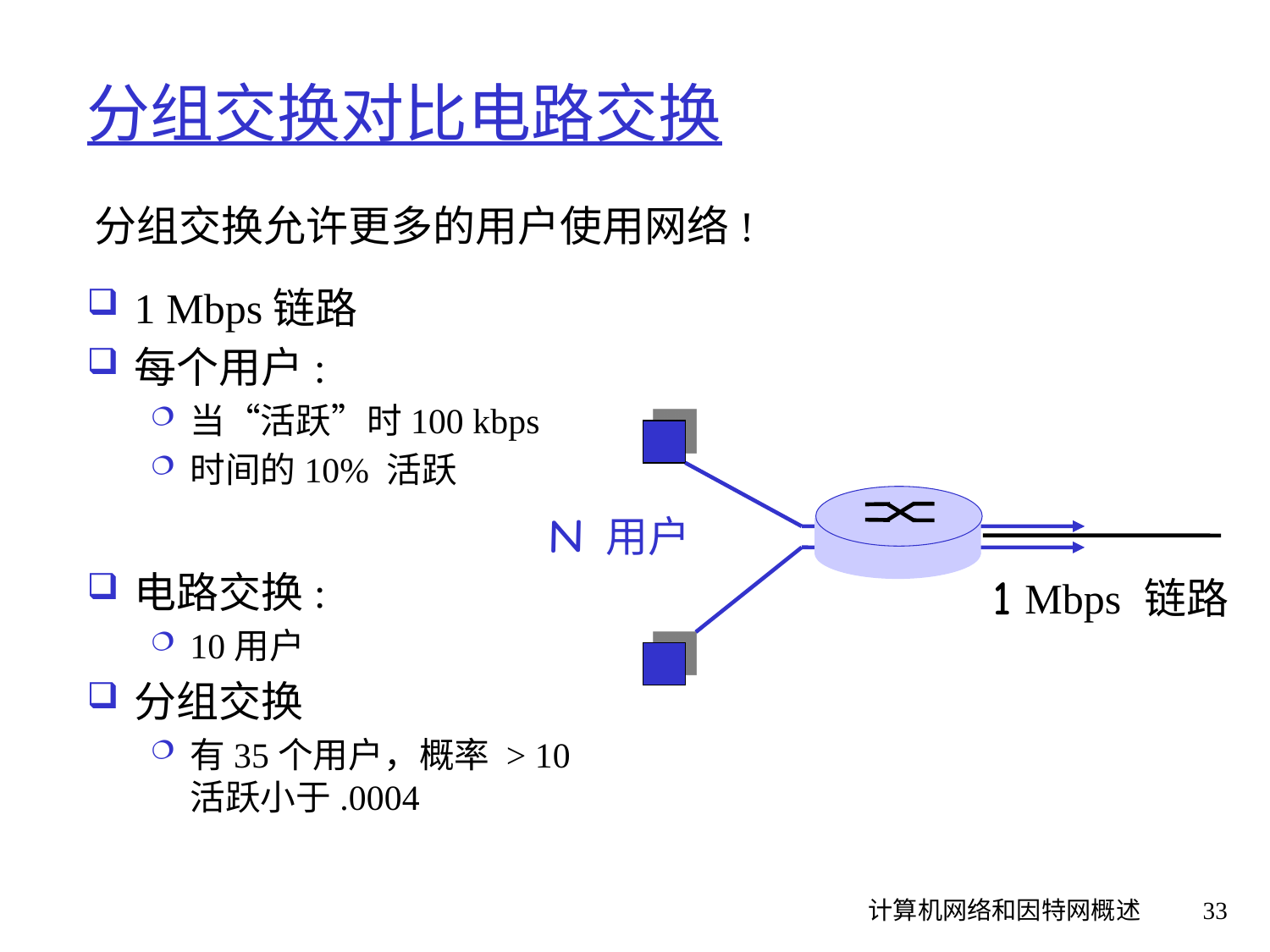

# 分组交换对比电路交换
分组交换允许更多的用户使用网络!
1 Mbps链路
每个用户:
当“活跃”时100 kbps
时间的10% 活跃

电路交换:
10用户
分组交换
有35个用户，概率 > 10 活跃小于.0004

N 用户

1 Mbps 链路

计算机网络和因特网概述
33